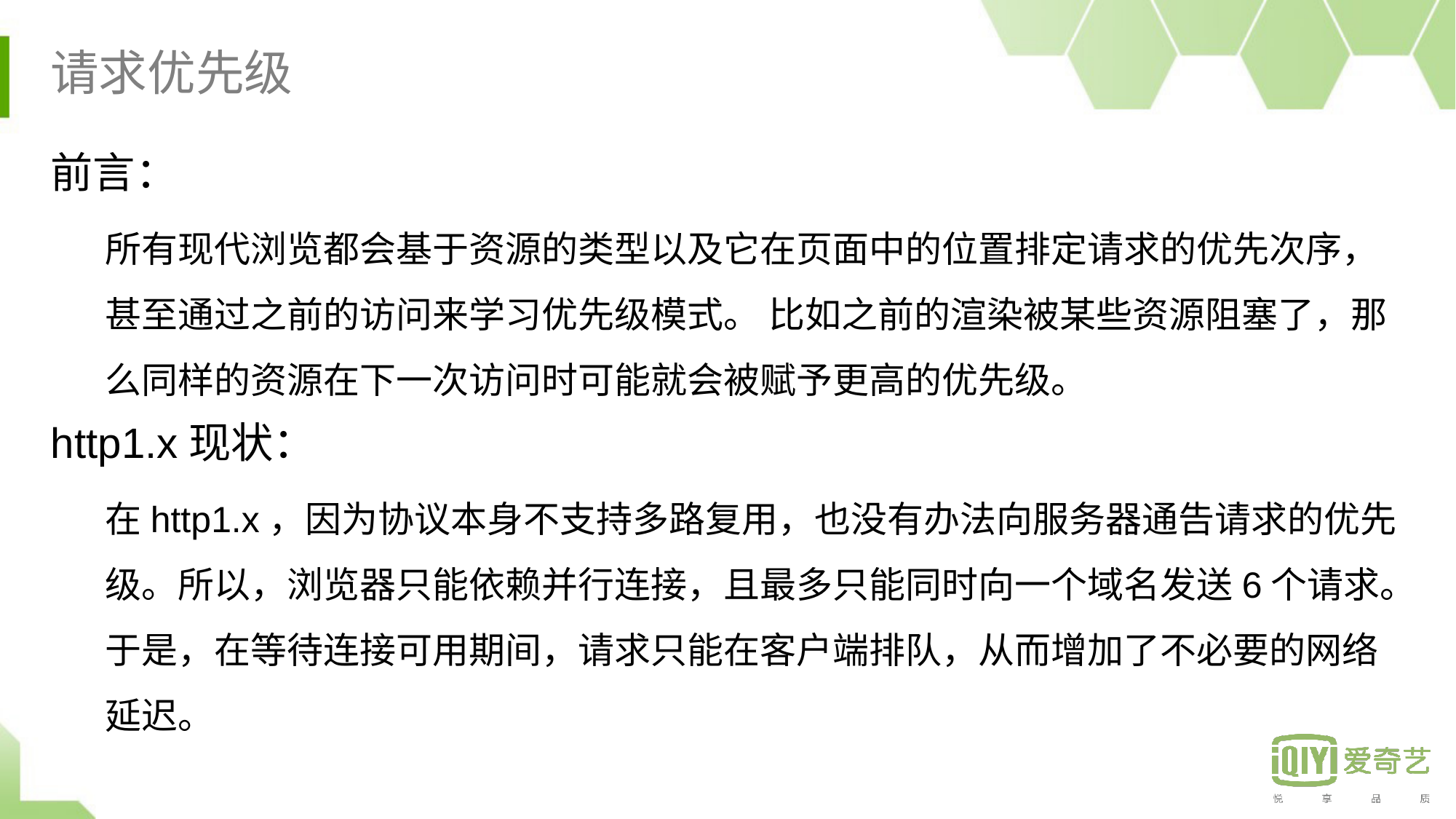

# 请求优先级
前言：
所有现代浏览都会基于资源的类型以及它在页面中的位置排定请求的优先次序，甚至通过之前的访问来学习优先级模式。 比如之前的渲染被某些资源阻塞了，那么同样的资源在下一次访问时可能就会被赋予更高的优先级。
http1.x现状：
在http1.x，因为协议本身不支持多路复用，也没有办法向服务器通告请求的优先级。所以，浏览器只能依赖并行连接，且最多只能同时向一个域名发送6个请求。于是，在等待连接可用期间，请求只能在客户端排队，从而增加了不必要的网络延迟。